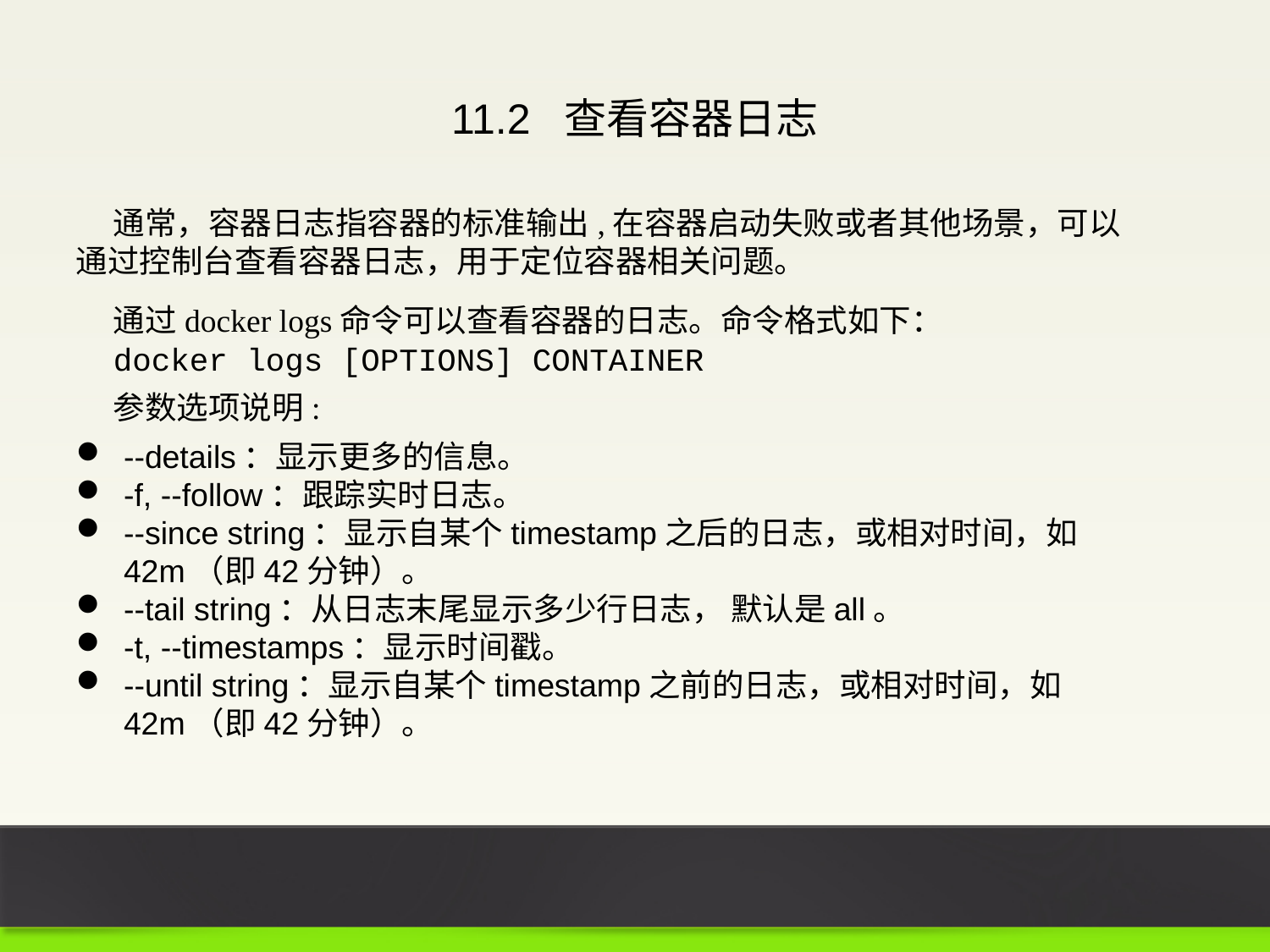

11.2  查看容器日志
通常，容器日志指容器的标准输出,在容器启动失败或者其他场景，可以通过控制台查看容器日志，用于定位容器相关问题。
通过docker logs命令可以查看容器的日志。命令格式如下：
docker logs [OPTIONS] CONTAINER
参数选项说明:
--details：显示更多的信息。
-f, --follow：跟踪实时日志。
--since string：显示自某个timestamp之后的日志，或相对时间，如42m（即42分钟）。
--tail string：从日志末尾显示多少行日志， 默认是all。
-t, --timestamps：显示时间戳。
--until string：显示自某个timestamp之前的日志，或相对时间，如42m（即42分钟）。